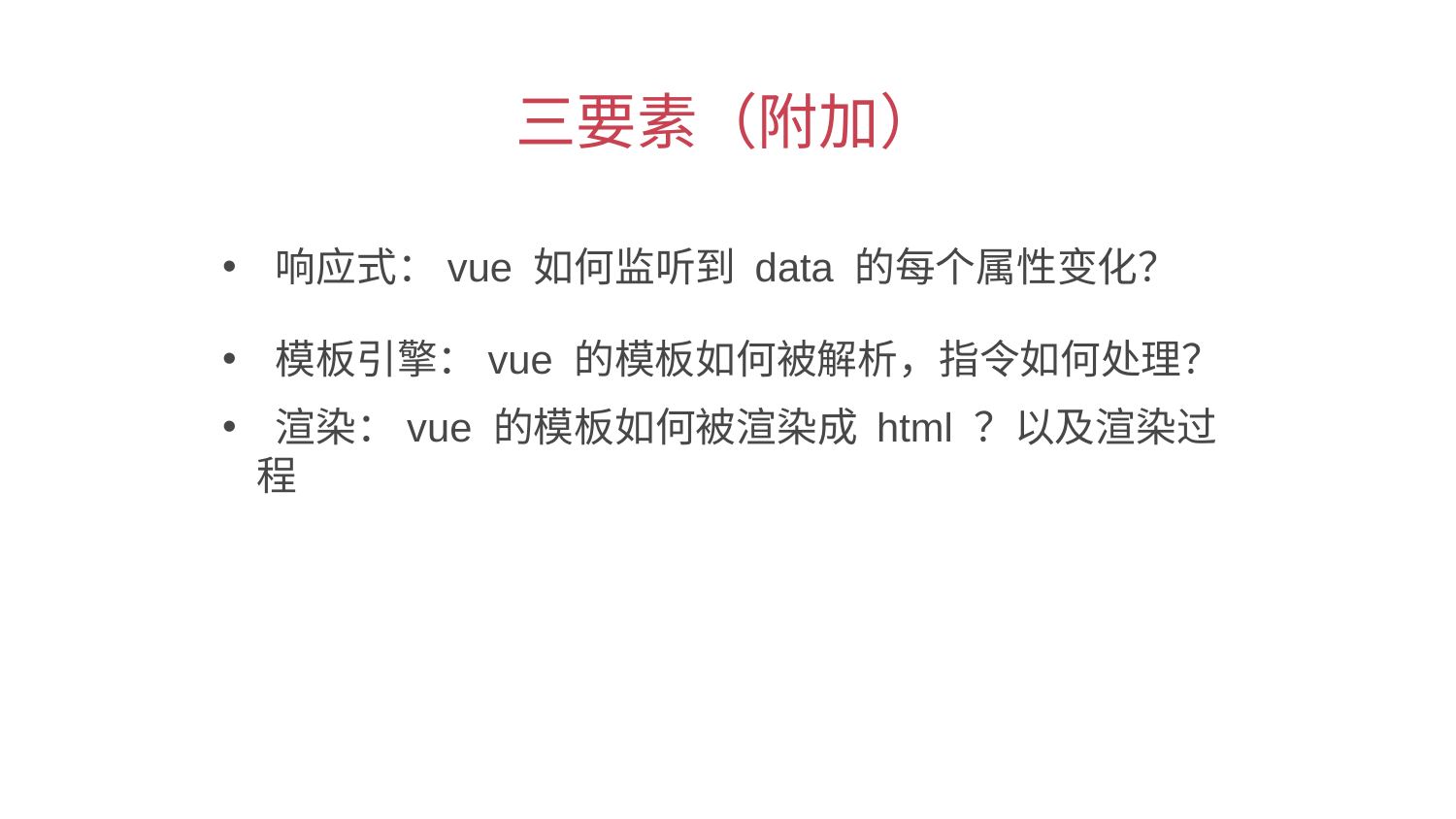

三要素（附加）
 响应式：vue 如何监听到 data 的每个属性变化？
 模板引擎：vue 的模板如何被解析，指令如何处理？
 渲染：vue 的模板如何被渲染成 html ？以及渲染过程